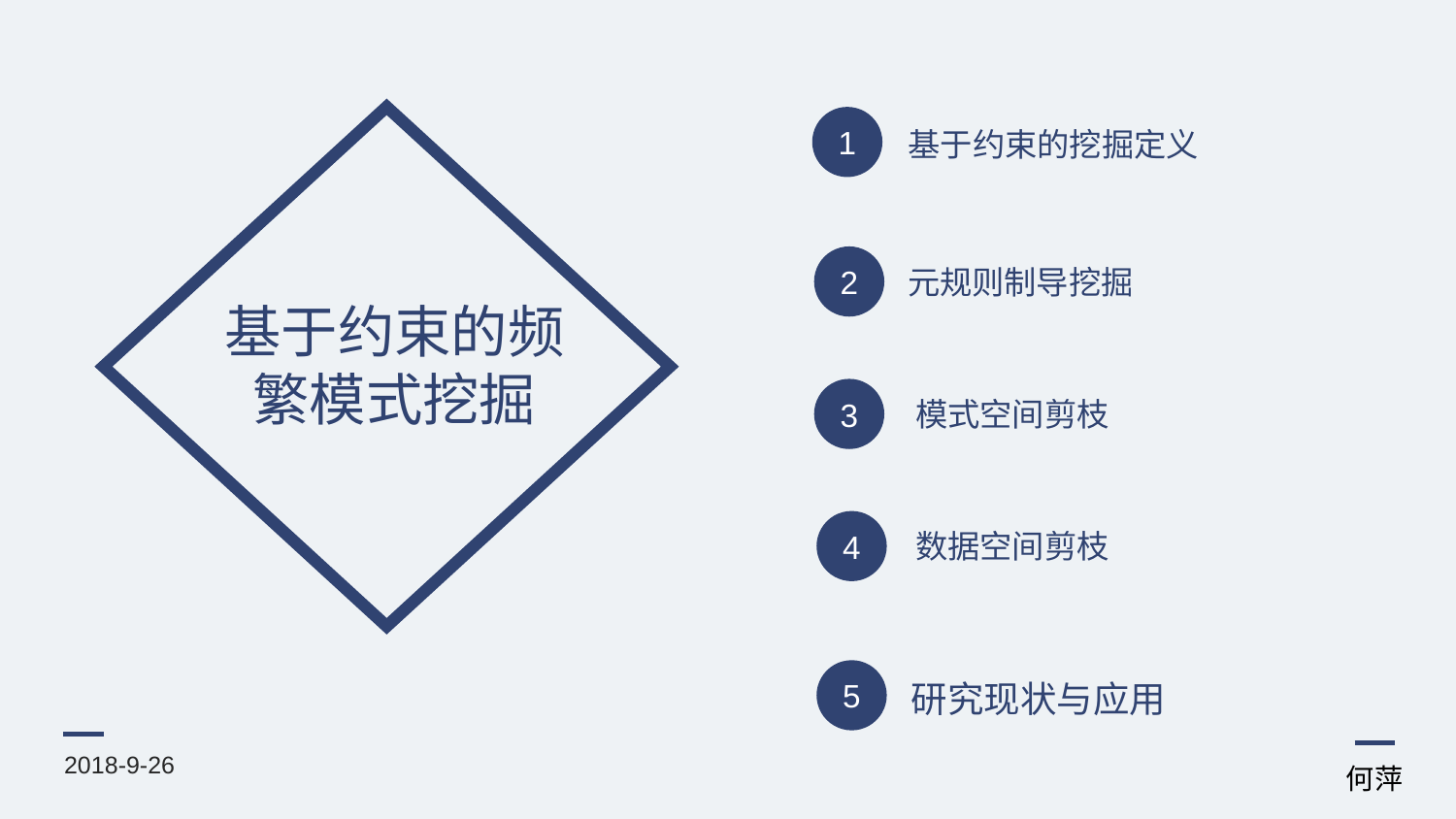

1
基于约束的挖掘定义
2
元规则制导挖掘
基于约束的频繁模式挖掘

3
模式空间剪枝
4
数据空间剪枝
5
研究现状与应用
2018-9-26
何萍